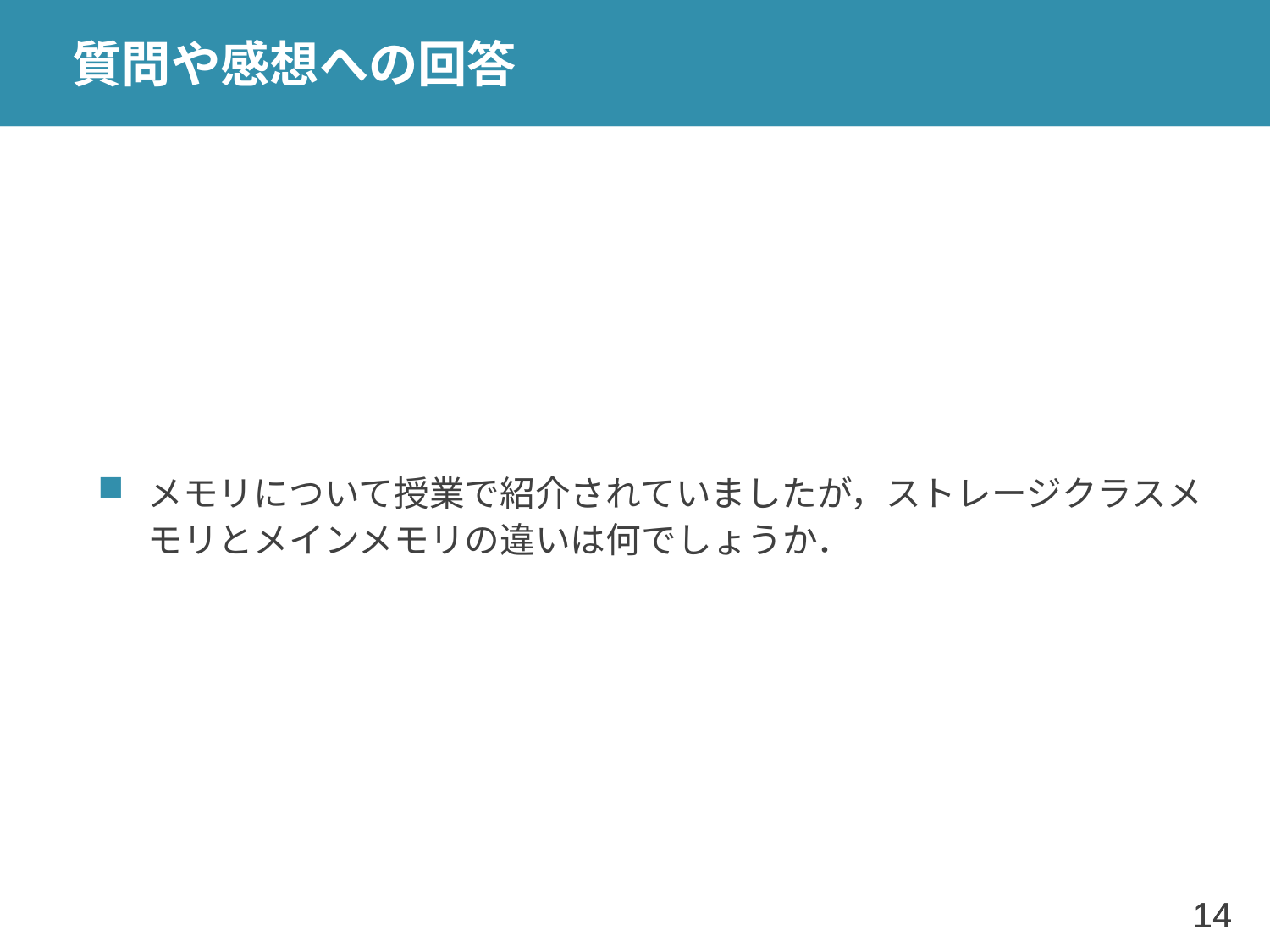

# 質問や感想への回答
メモリについて授業で紹介されていましたが，ストレージクラスメモリとメインメモリの違いは何でしょうか．